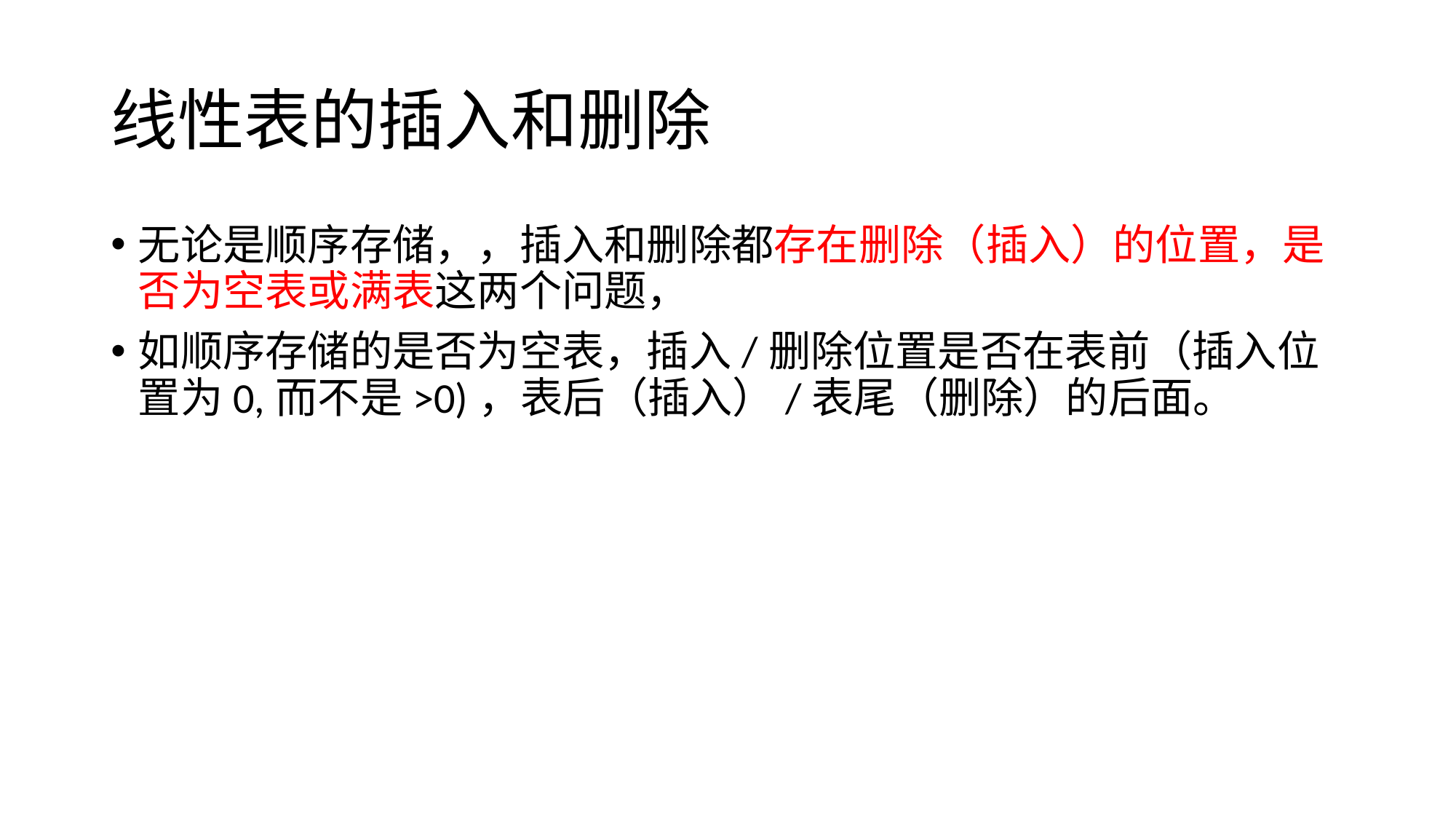

# 线性表的插入和删除
无论是顺序存储，，插入和删除都存在删除（插入）的位置，是否为空表或满表这两个问题，
如顺序存储的是否为空表，插入/删除位置是否在表前（插入位置为0,而不是>0)，表后（插入）/表尾（删除）的后面。